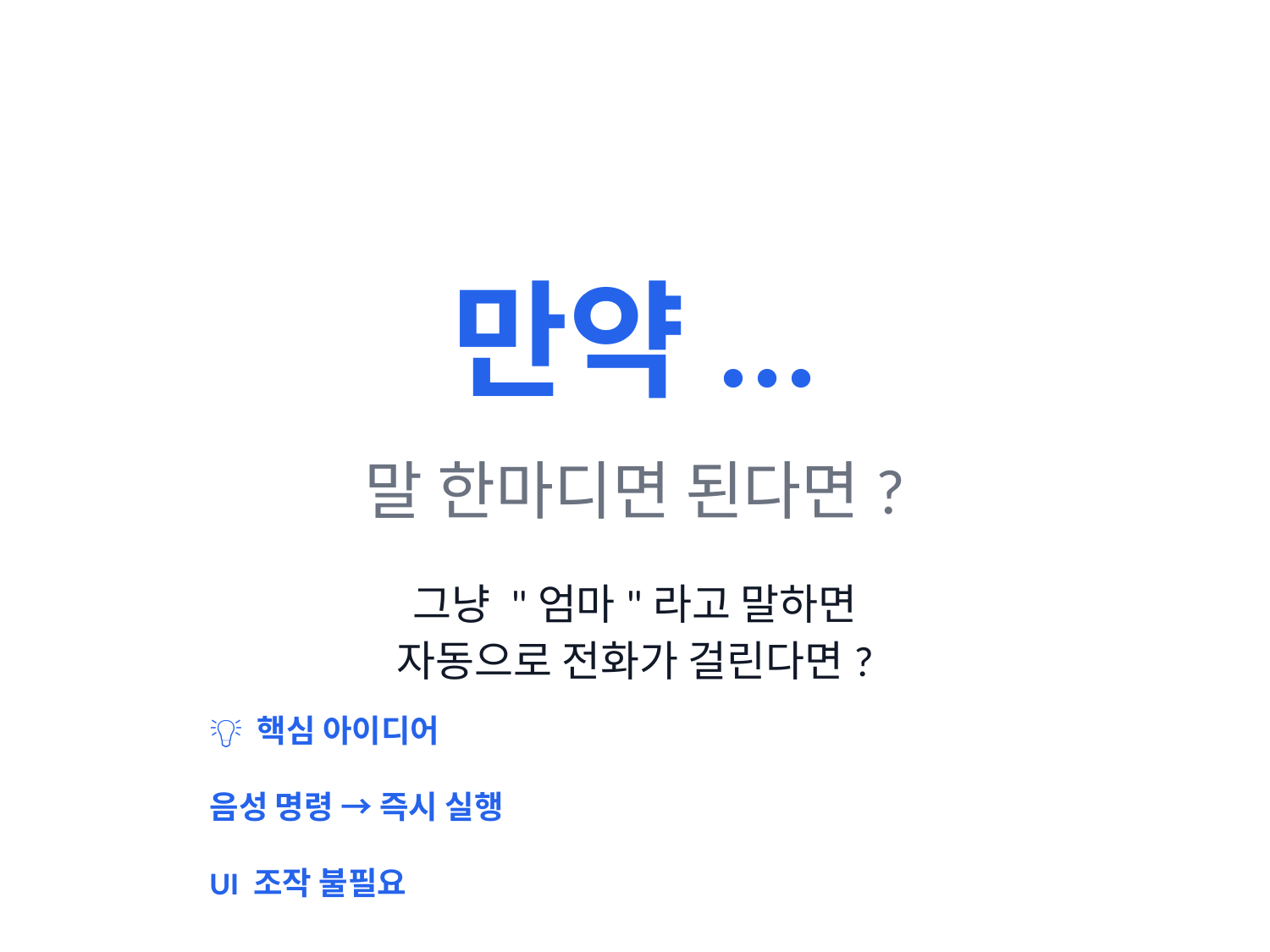

만약...
말 한마디면 된다면?
그냥 "엄마"라고 말하면
자동으로 전화가 걸린다면?
💡 핵심 아이디어
음성 명령 → 즉시 실행
UI 조작 불필요